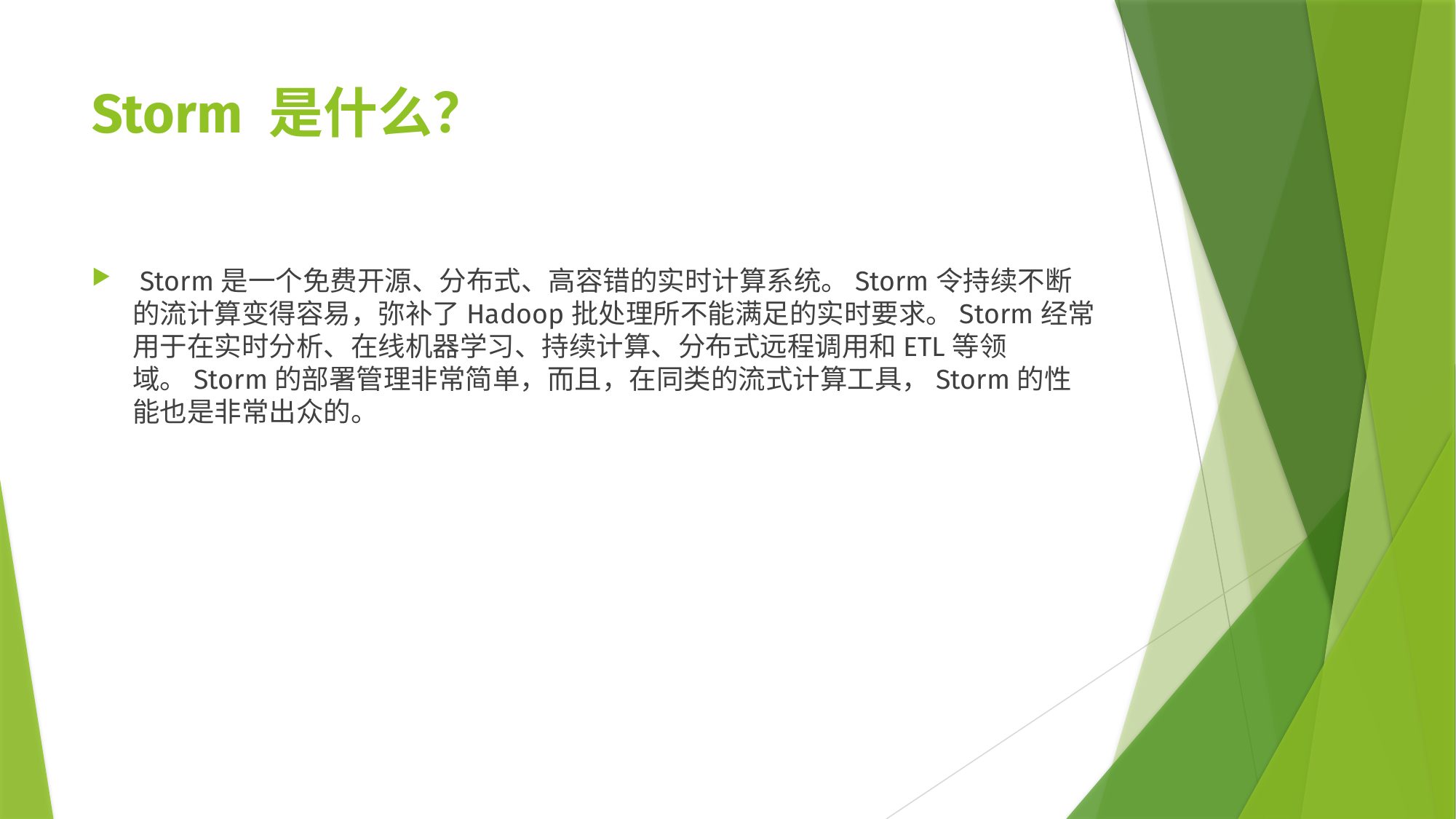

# Storm 是什么？
 Storm是一个免费开源、分布式、高容错的实时计算系统。Storm令持续不断的流计算变得容易，弥补了Hadoop批处理所不能满足的实时要求。Storm经常用于在实时分析、在线机器学习、持续计算、分布式远程调用和ETL等领域。Storm的部署管理非常简单，而且，在同类的流式计算工具，Storm的性能也是非常出众的。